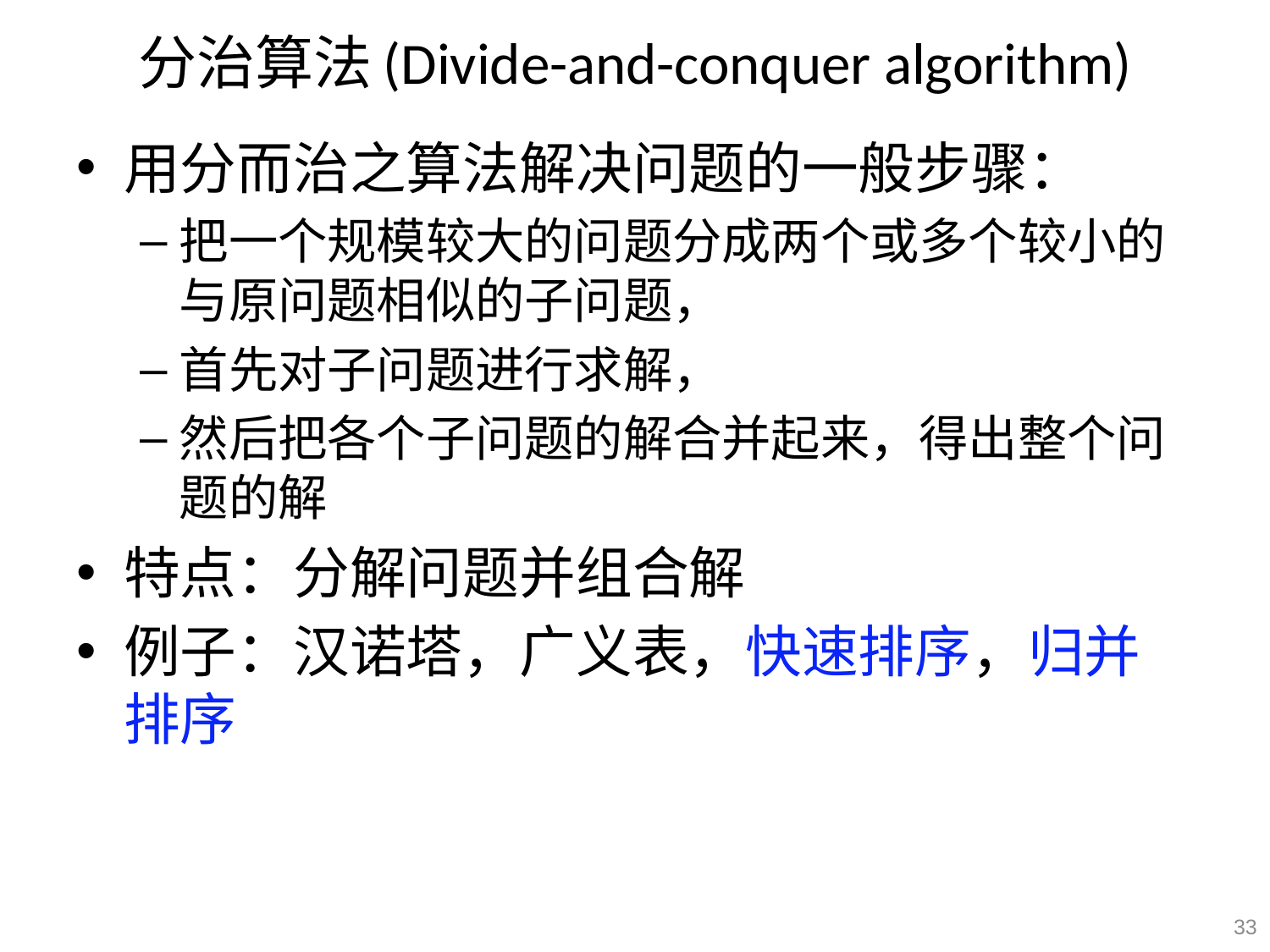

# 分治算法(Divide-and-conquer algorithm)
用分而治之算法解决问题的一般步骤：
把一个规模较大的问题分成两个或多个较小的与原问题相似的子问题，
首先对子问题进行求解，
然后把各个子问题的解合并起来，得出整个问题的解
特点：分解问题并组合解
例子：汉诺塔，广义表，快速排序，归并排序

33